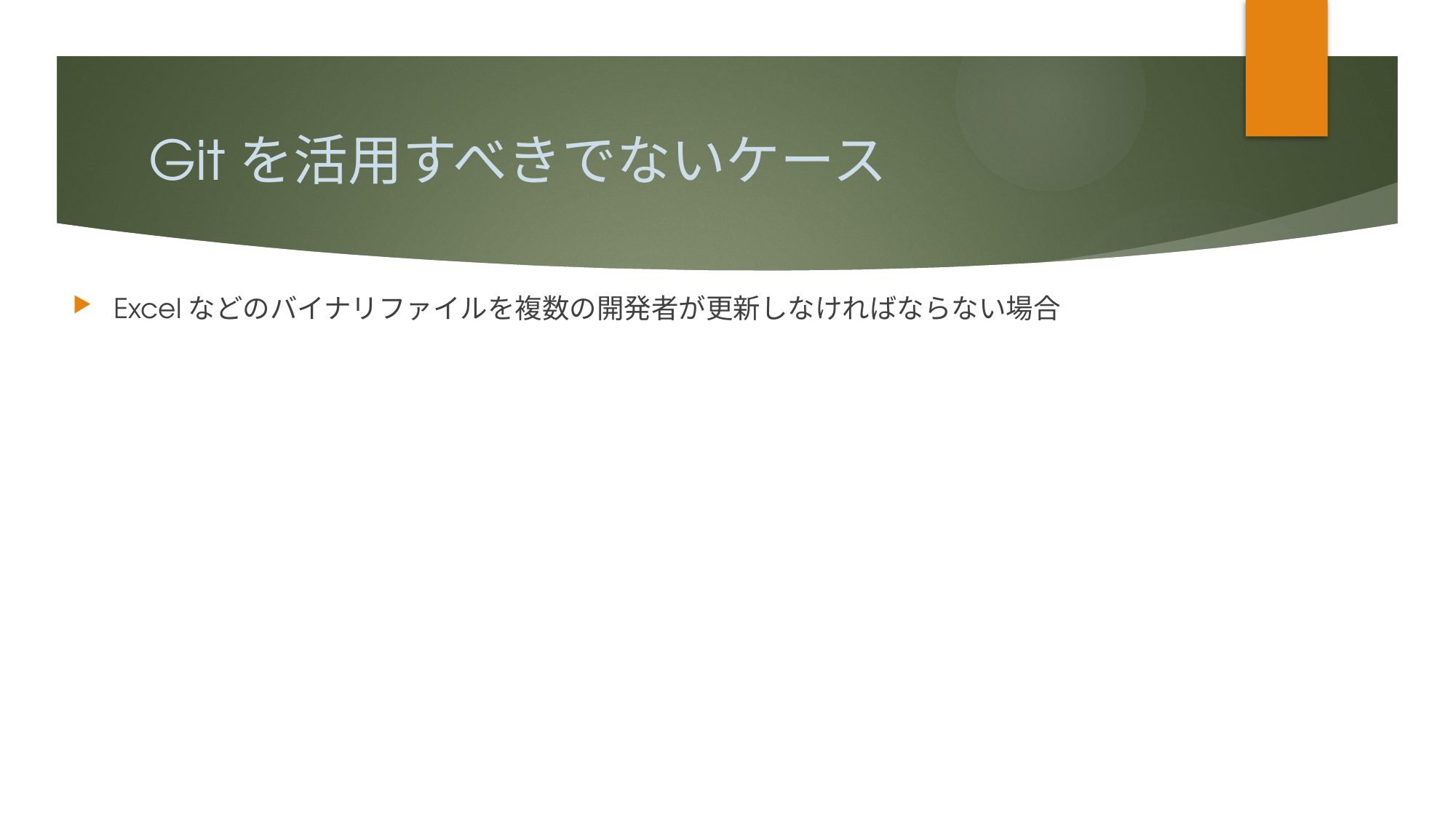

# Gitを活用すべきでないケース
Excelなどのバイナリファイルを複数の開発者が更新しなければならない場合